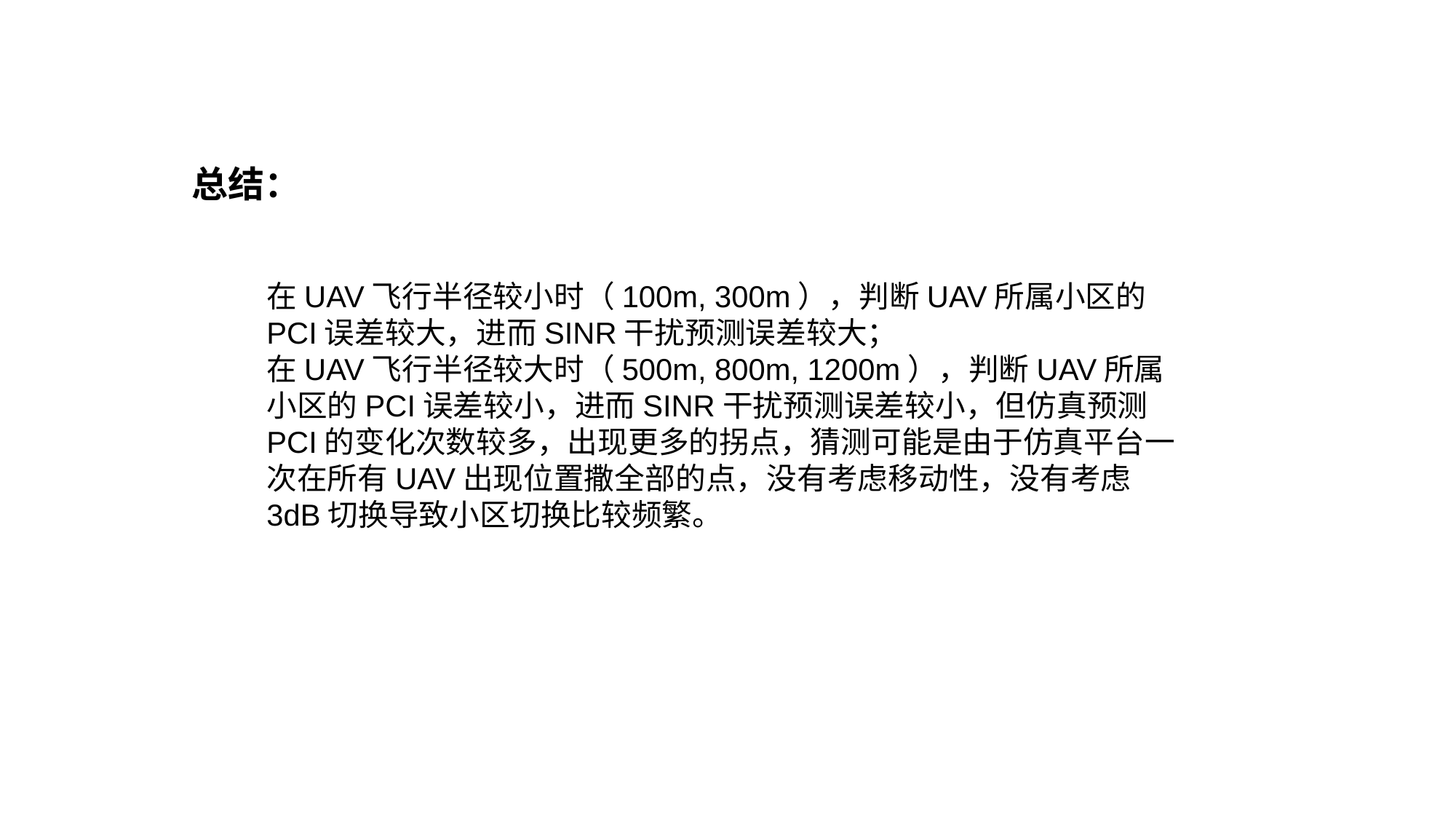

总结：
在UAV飞行半径较小时（100m, 300m），判断UAV所属小区的PCI误差较大，进而SINR干扰预测误差较大；
在UAV飞行半径较大时（500m, 800m, 1200m），判断UAV所属小区的PCI误差较小，进而SINR干扰预测误差较小，但仿真预测PCI的变化次数较多，出现更多的拐点，猜测可能是由于仿真平台一次在所有UAV出现位置撒全部的点，没有考虑移动性，没有考虑3dB切换导致小区切换比较频繁。